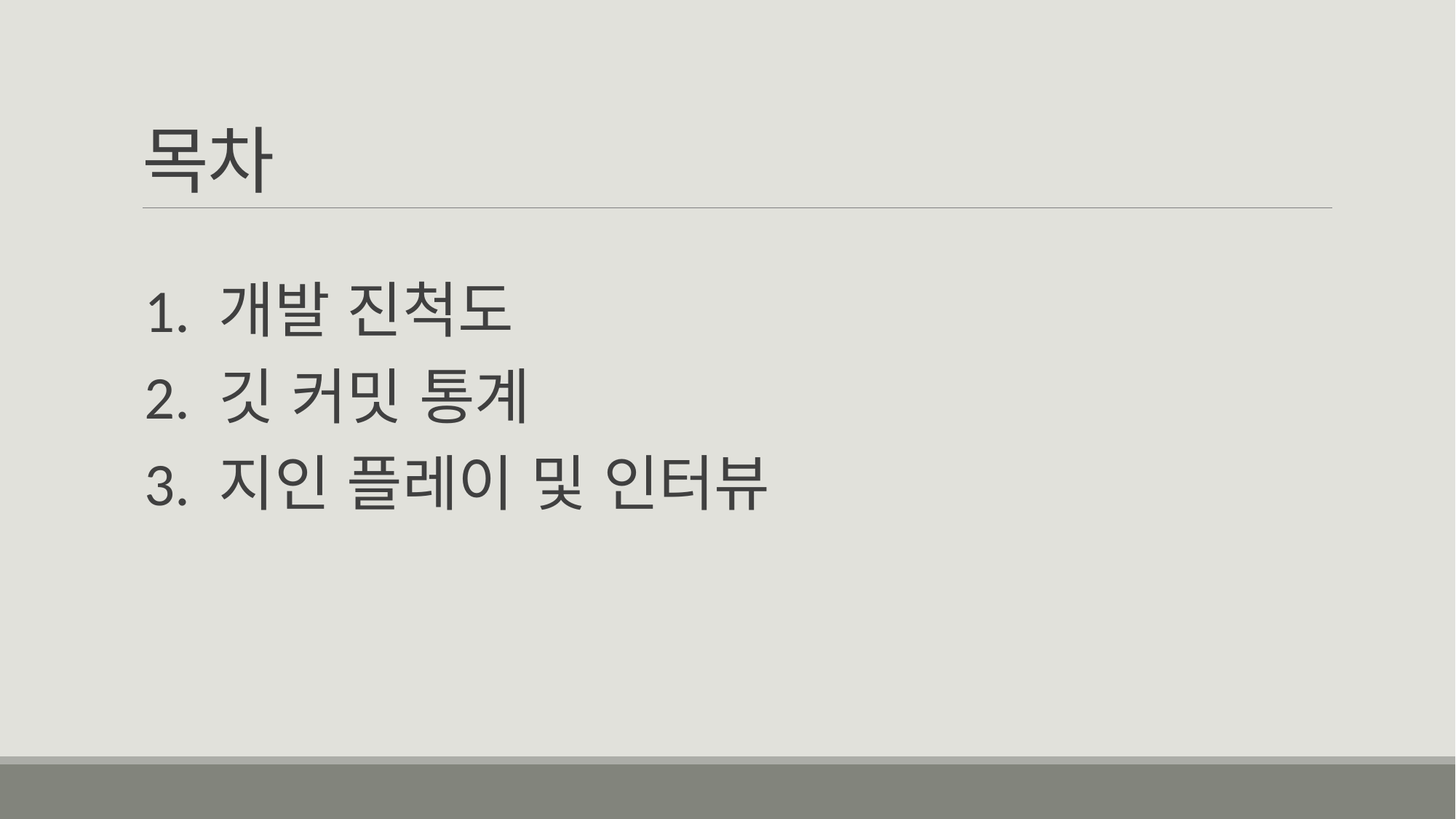

# 목차

1. 개발 진척도
2. 깃 커밋 통계
3. 지인 플레이 및 인터뷰